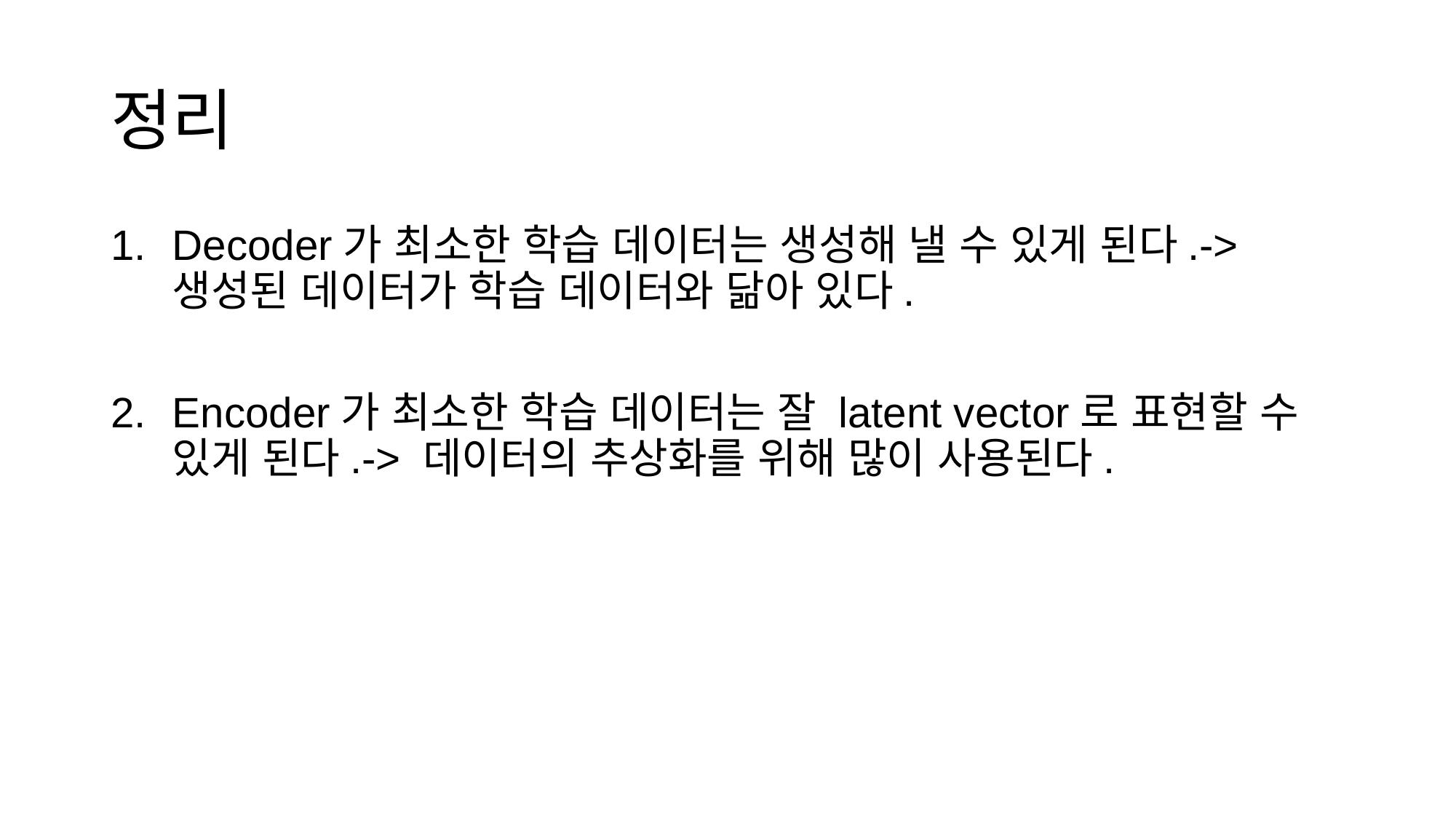

# 정리
Decoder가 최소한 학습 데이터는 생성해 낼 수 있게 된다.-> 생성된 데이터가 학습 데이터와 닮아 있다.

Encoder가 최소한 학습 데이터는 잘 latent vector로 표현할 수 있게 된다.-> 데이터의 추상화를 위해 많이 사용된다.